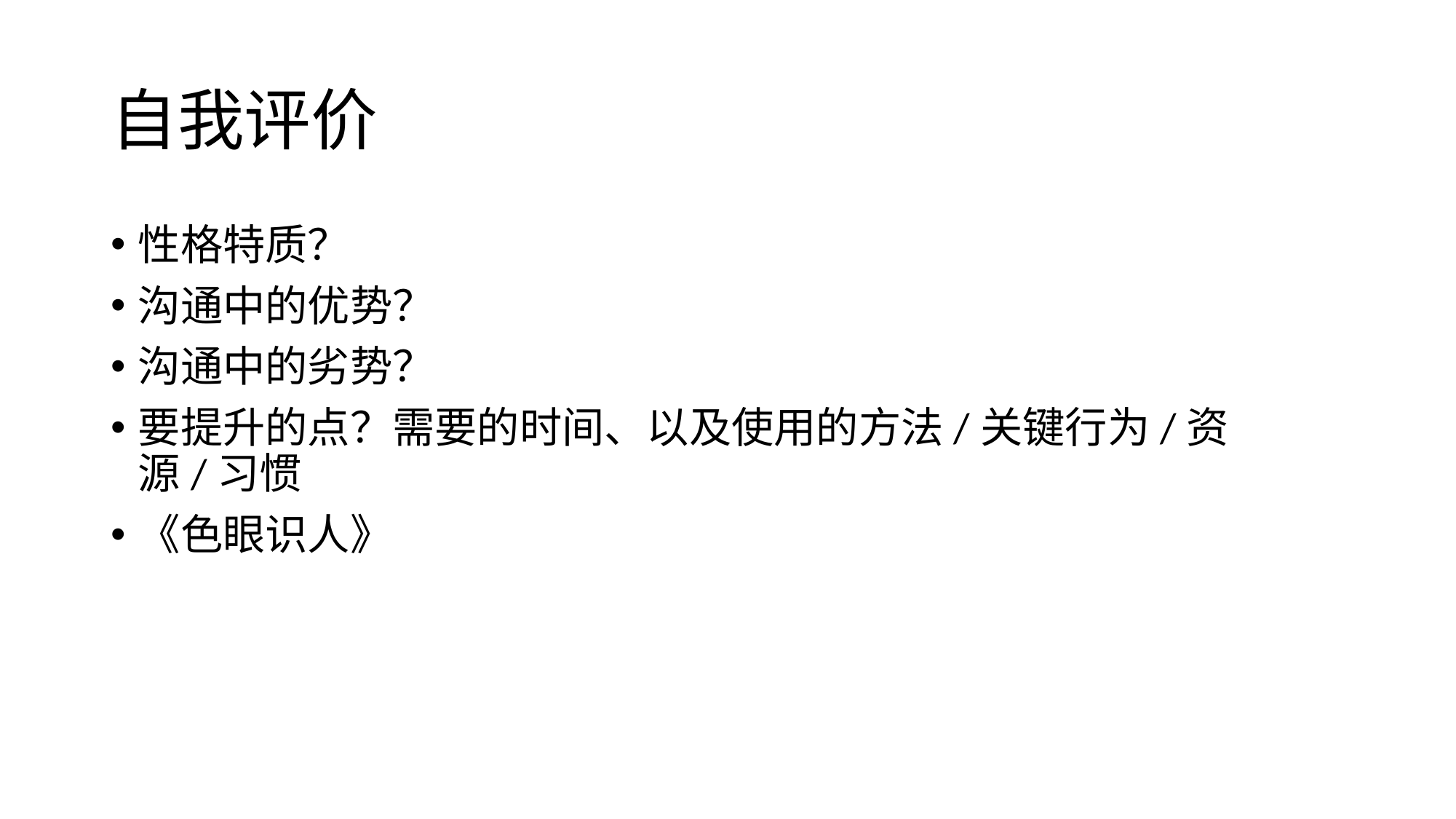

# 自我评价
性格特质？
沟通中的优势？
沟通中的劣势？
要提升的点？需要的时间、以及使用的方法/关键行为/资源/习惯
《色眼识人》